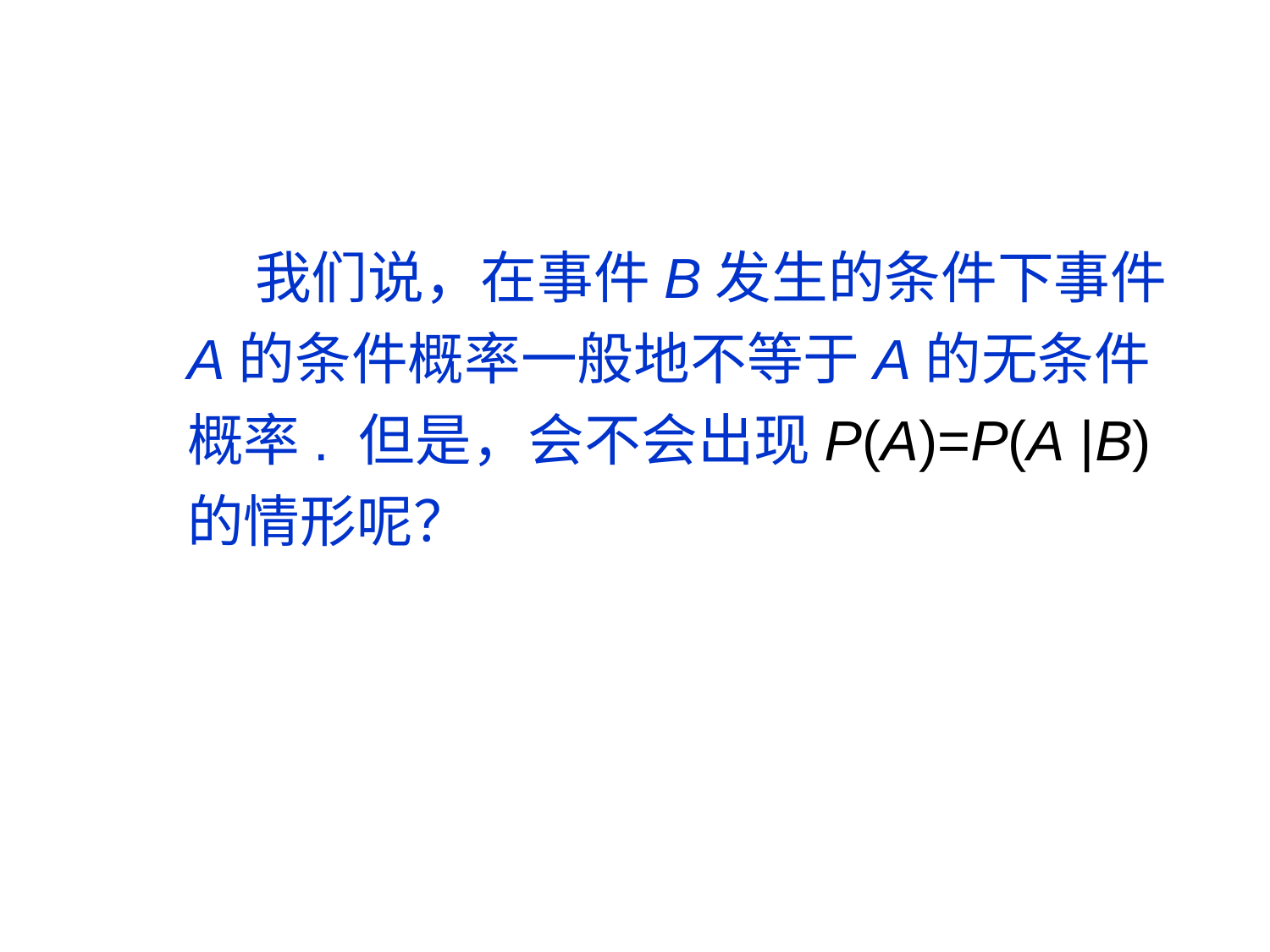

我们说，在事件B发生的条件下事件A的条件概率一般地不等于A的无条件概率. 但是，会不会出现P(A)=P(A |B)的情形呢？